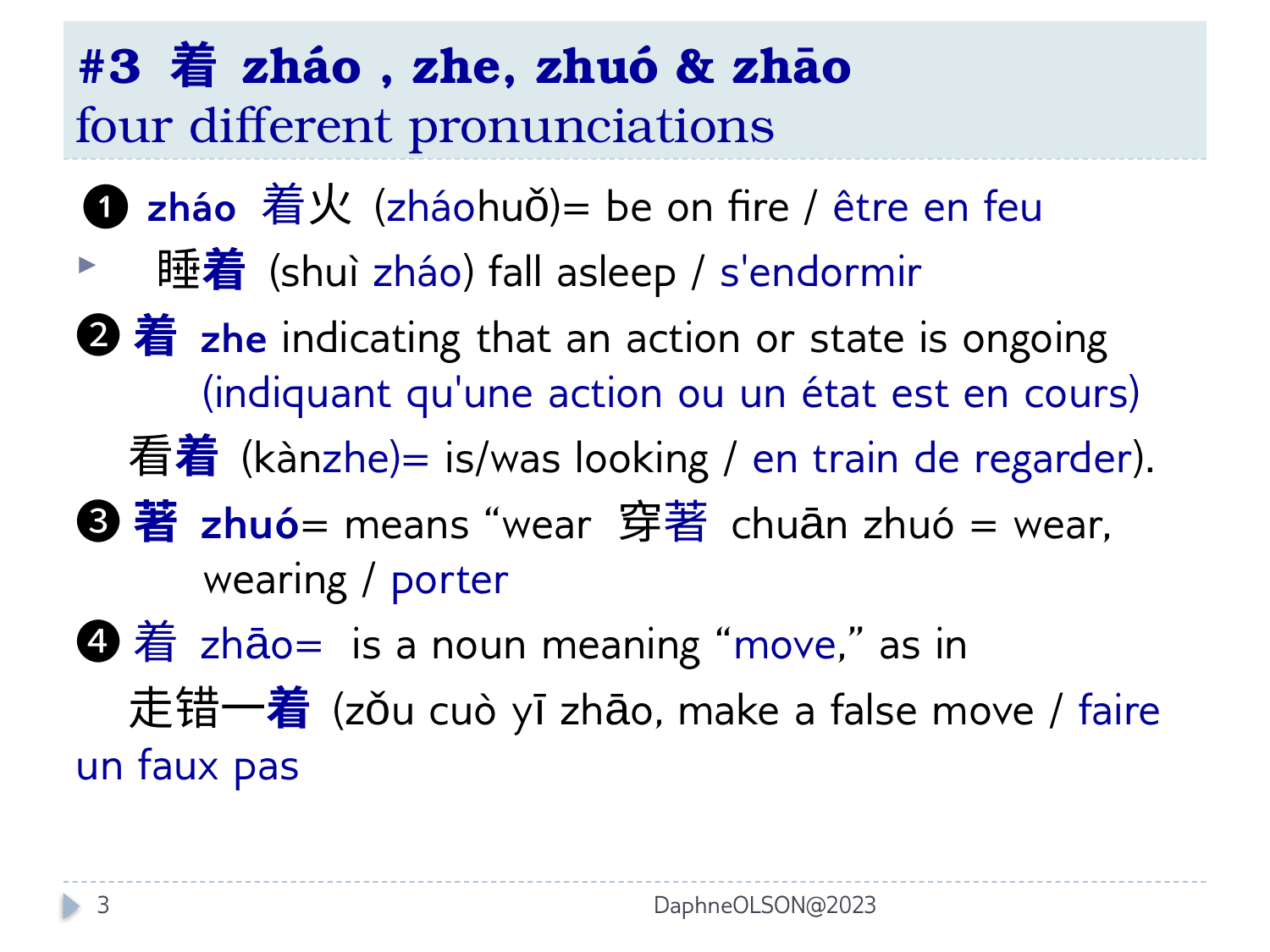

# #3 着 zháo , zhe, zhuó & zhāo four different pronunciations
❶ zháo 着火 (zháohuǒ)= be on fire / être en feu
   睡着 (shuì zháo) fall asleep / s'endormir
❷着 zhe indicating that an action or state is ongoing   	(indiquant qu'une action ou un état est en cours)
    看着 (kànzhe)= is/was looking / en train de regarder).
❸著 zhuó= means “wear 穿著 chuān zhuó = wear, 	wearing / porter
❹着 zhāo=  is a noun meaning “move,” as in
    走错一着 (zǒu cuò yī zhāo, make a false move / faire un faux pas

3
DaphneOLSON@2023